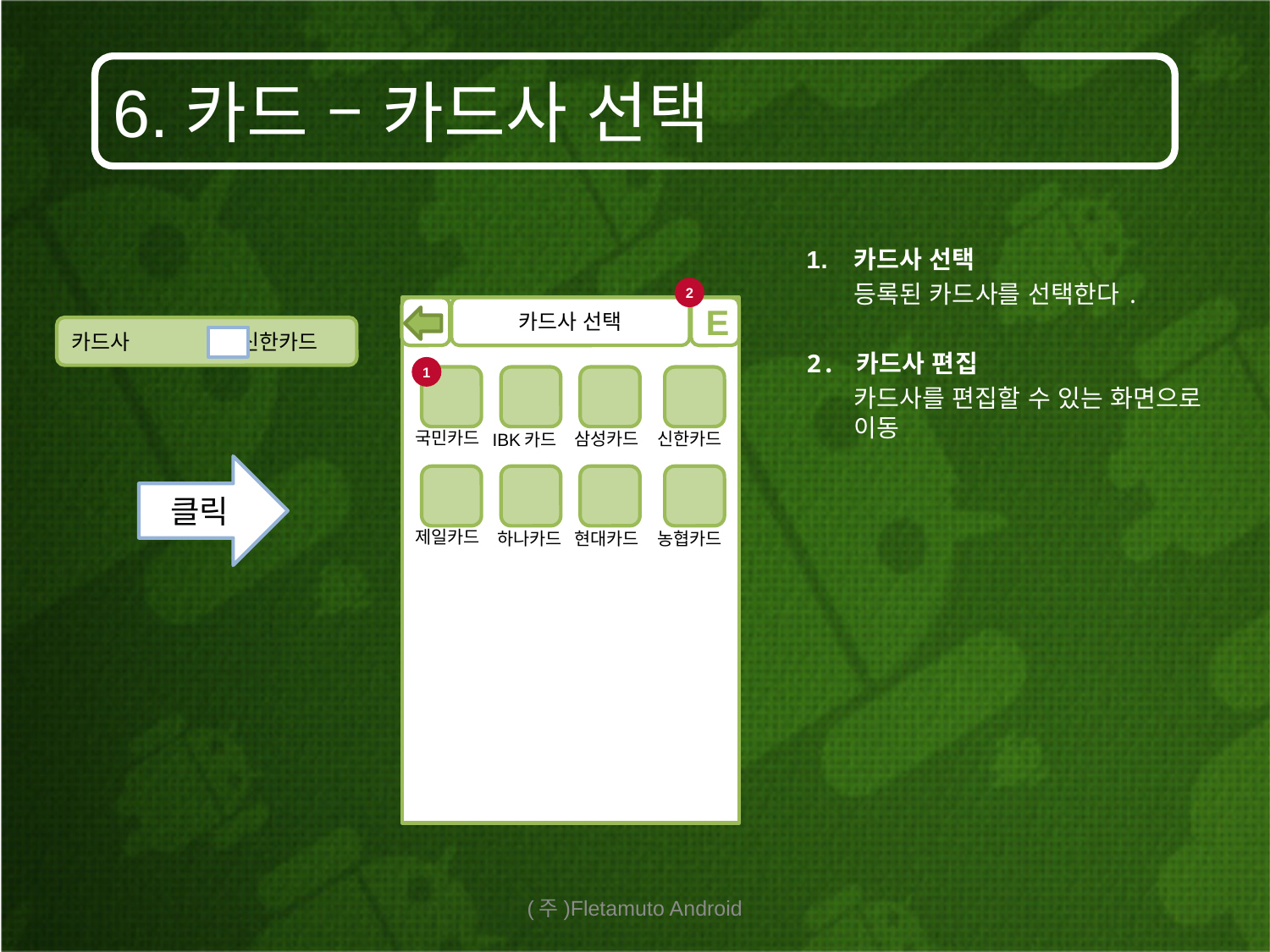

6.카드 – 카드사 선택
카드사 선택
	등록된 카드사를 선택한다.

2. 카드사 편집
	카드사를 편집할 수 있는 화면으로 이동
2

카드사 선택
E

카드사	       신한카드

1

국민카드
삼성카드
신한카드
IBK카드
클릭

제일카드
현대카드
농협카드
하나카드
(주)Fletamuto Android